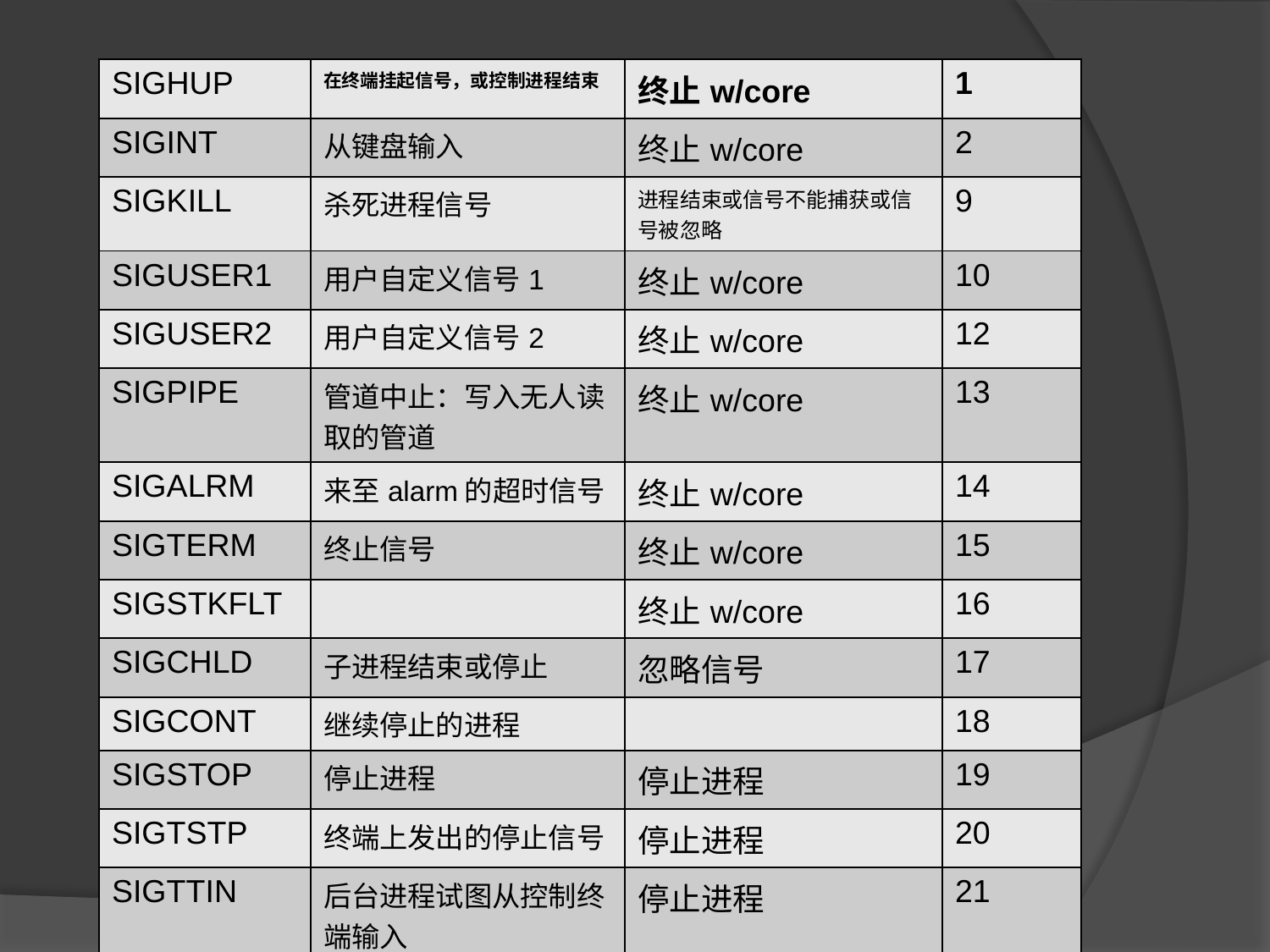

| SIGHUP | 在终端挂起信号，或控制进程结束 | 终止w/core | 1 |
| --- | --- | --- | --- |
| SIGINT | 从键盘输入 | 终止w/core | 2 |
| SIGKILL | 杀死进程信号 | 进程结束或信号不能捕获或信号被忽略 | 9 |
| SIGUSER1 | 用户自定义信号1 | 终止w/core | 10 |
| SIGUSER2 | 用户自定义信号2 | 终止w/core | 12 |
| SIGPIPE | 管道中止：写入无人读取的管道 | 终止w/core | 13 |
| SIGALRM | 来至alarm的超时信号 | 终止w/core | 14 |
| SIGTERM | 终止信号 | 终止w/core | 15 |
| SIGSTKFLT |  | 终止w/core | 16 |
| SIGCHLD | 子进程结束或停止 | 忽略信号 | 17 |
| SIGCONT | 继续停止的进程 |  | 18 |
| SIGSTOP | 停止进程 | 停止进程 | 19 |
| SIGTSTP | 终端上发出的停止信号 | 停止进程 | 20 |
| SIGTTIN | 后台进程试图从控制终端输入 | 停止进程 | 21 |